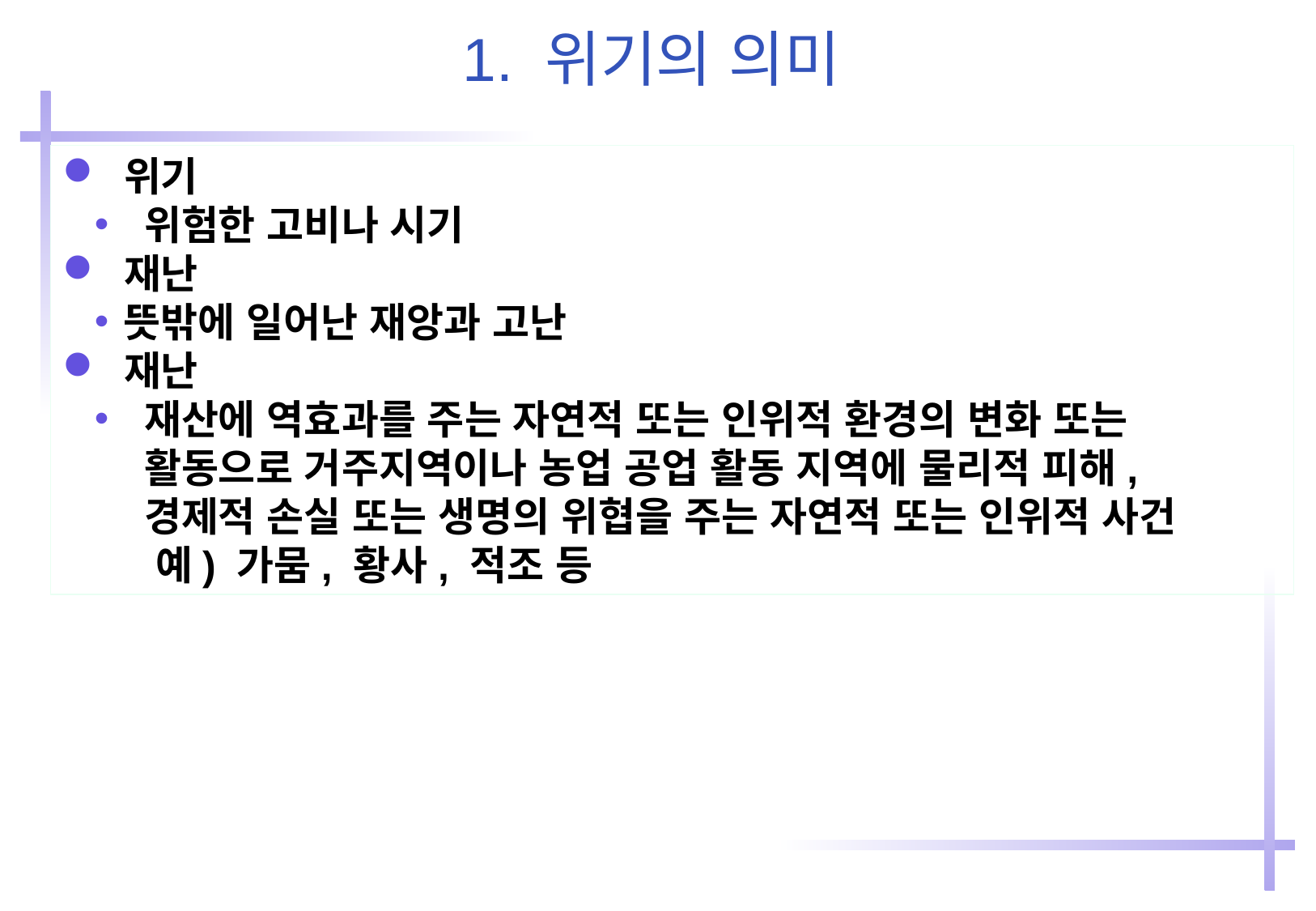

# 1. 위기의 의미
 위기
 위험한 고비나 시기
 재난
뜻밖에 일어난 재앙과 고난
 재난
 재산에 역효과를 주는 자연적 또는 인위적 환경의 변화 또는
 활동으로 거주지역이나 농업 공업 활동 지역에 물리적 피해,
 경제적 손실 또는 생명의 위협을 주는 자연적 또는 인위적 사건
  예) 가뭄, 황사, 적조 등